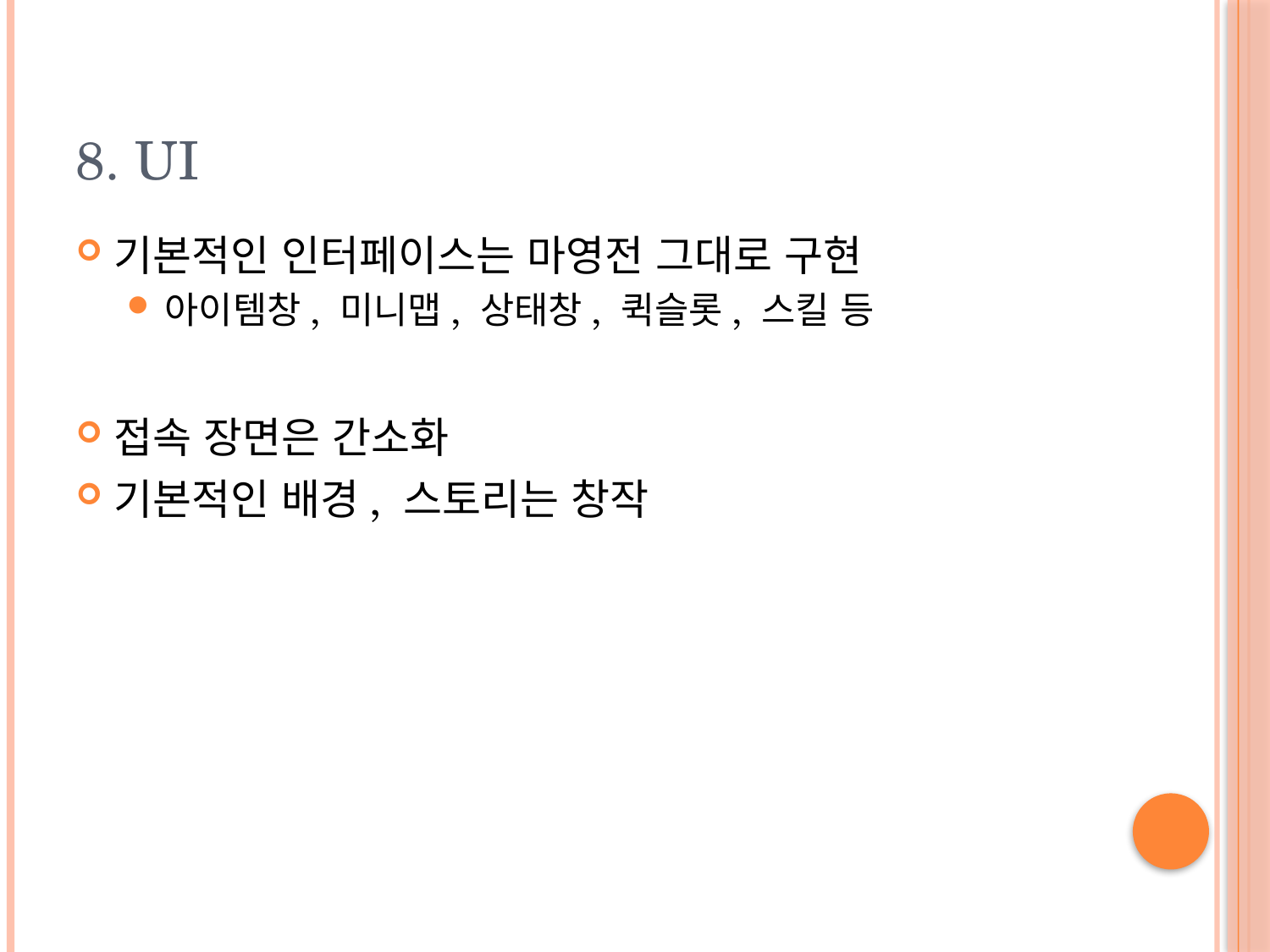

# 8. UI
기본적인 인터페이스는 마영전 그대로 구현
아이템창, 미니맵, 상태창, 퀵슬롯, 스킬 등

접속 장면은 간소화
기본적인 배경, 스토리는 창작